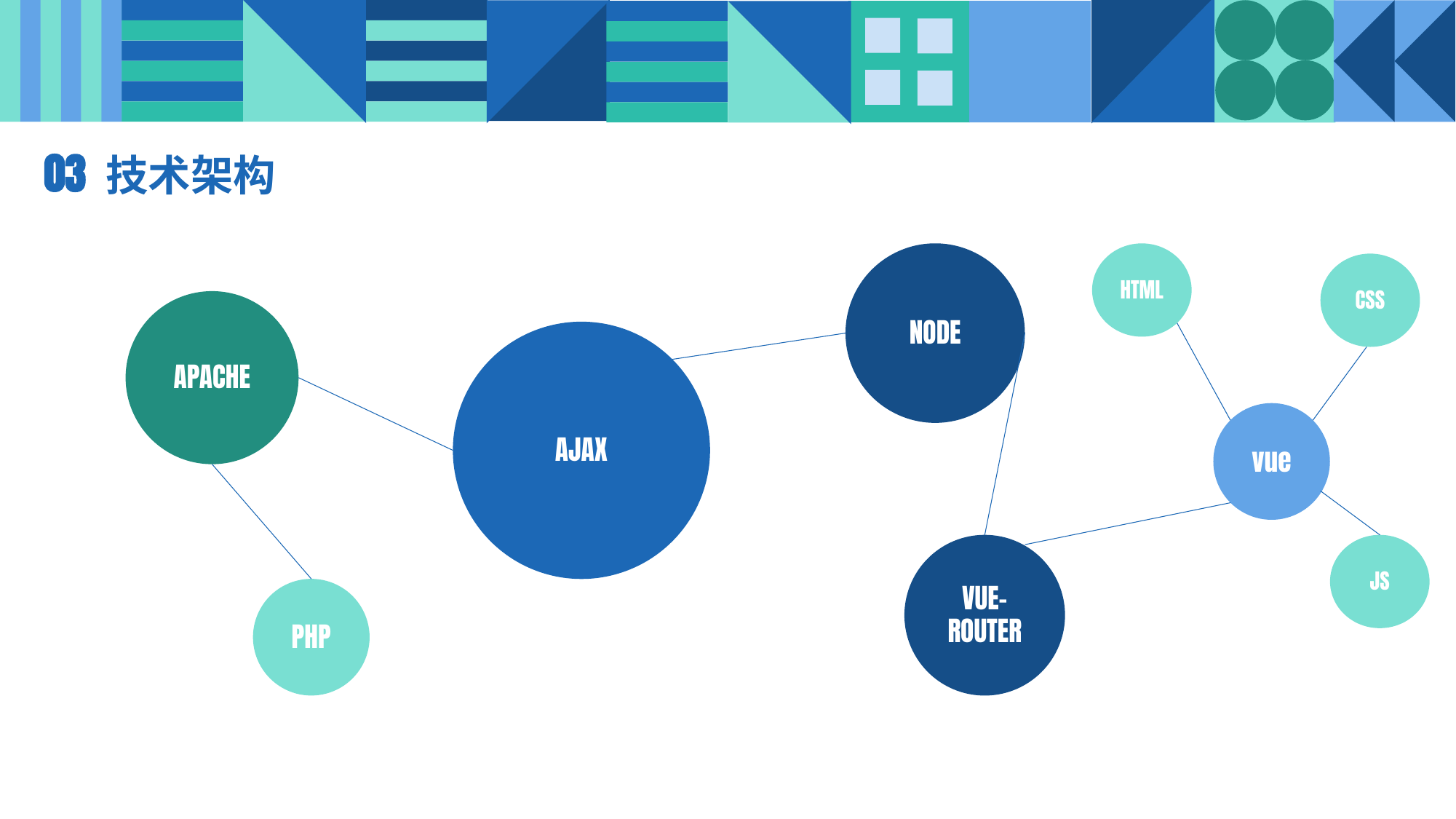

03 技术架构
NODE
HTML
CSS
APACHE
AJAX
vue
VUE-ROUTER
JS
PHP